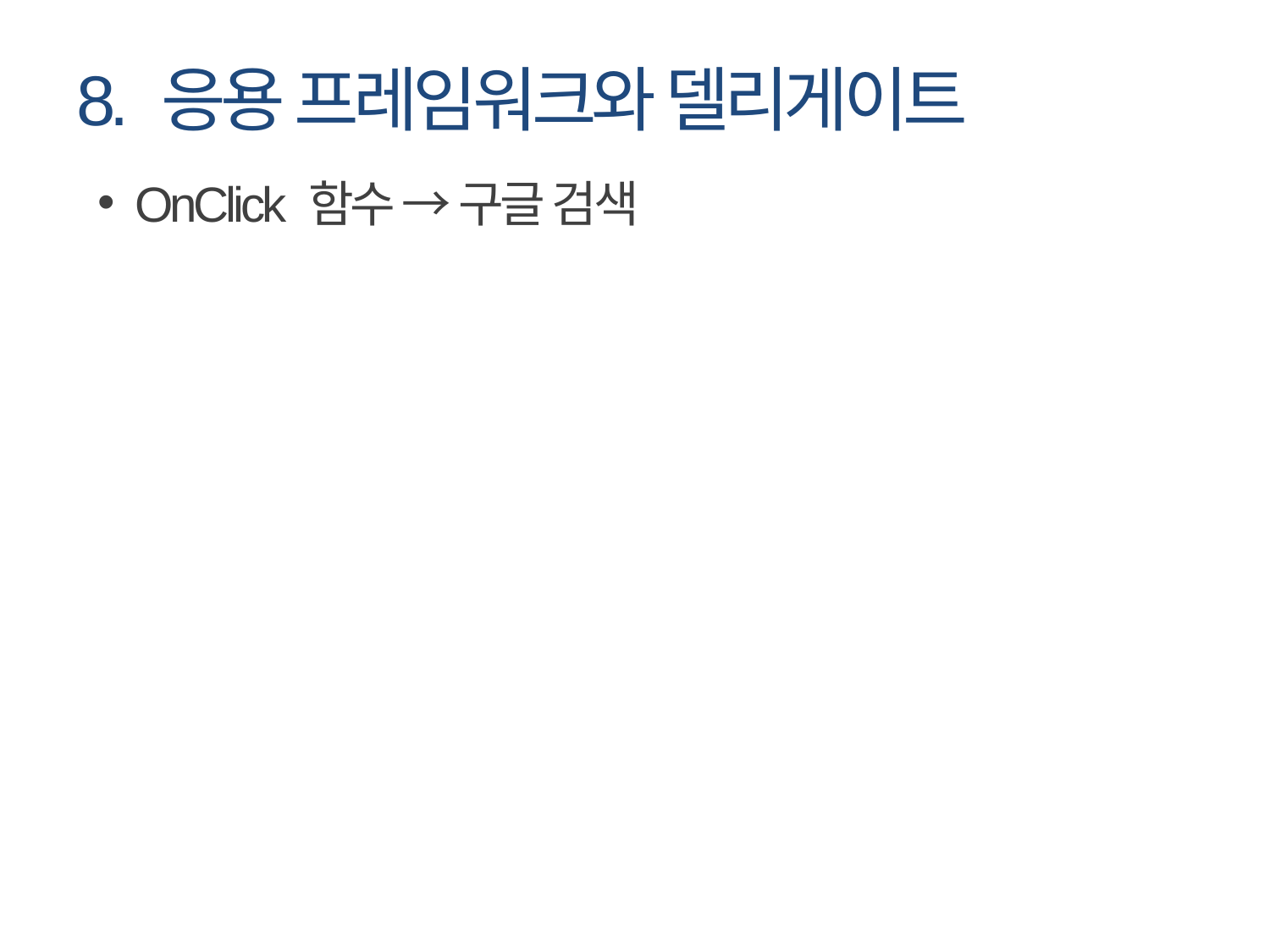

# 8. 응용 프레임워크와 델리게이트
OnClick 함수 → 구글 검색